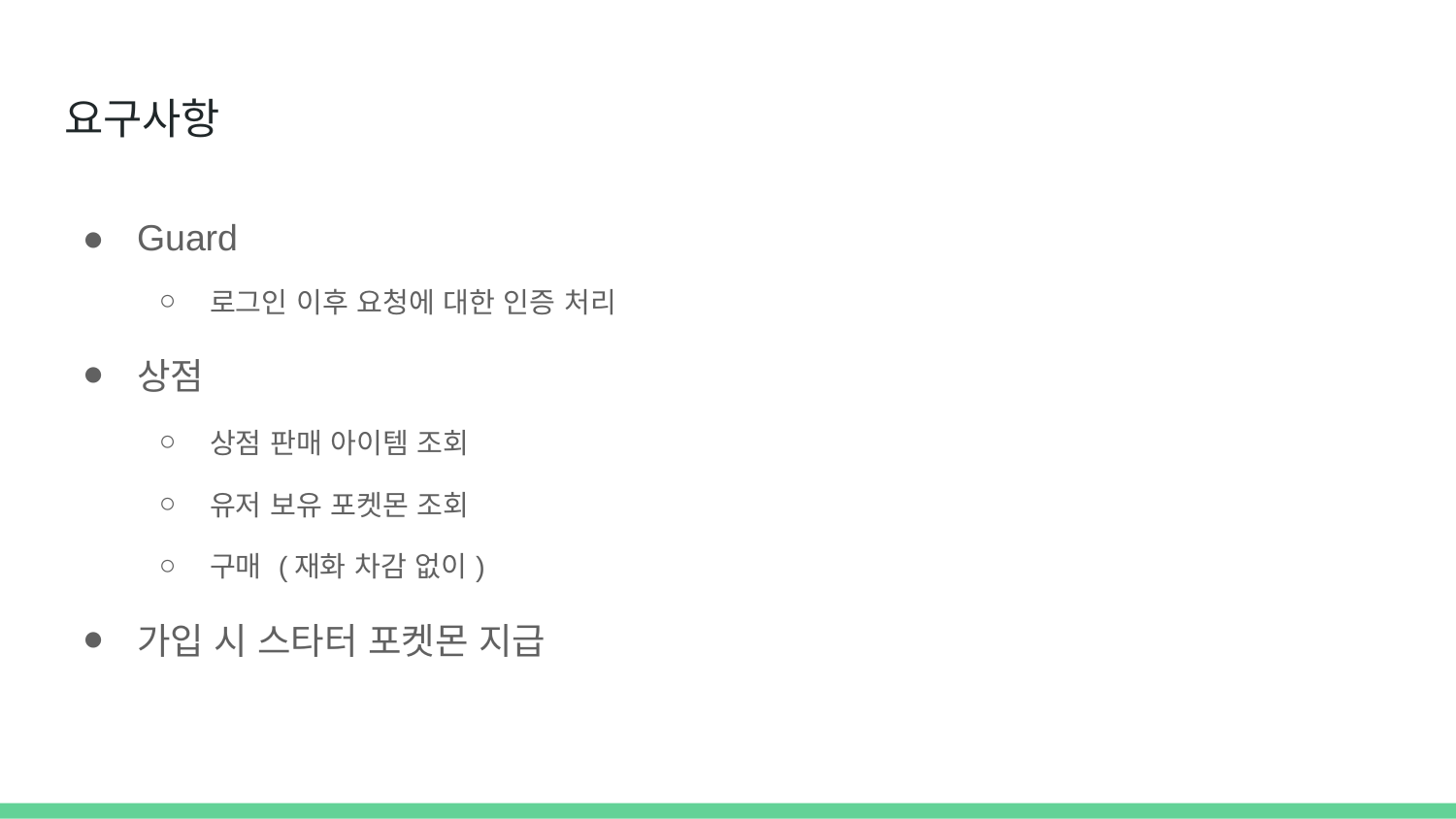

# 요구사항
Guard
로그인 이후 요청에 대한 인증 처리
상점
상점 판매 아이템 조회
유저 보유 포켓몬 조회
구매 (재화 차감 없이)
가입 시 스타터 포켓몬 지급